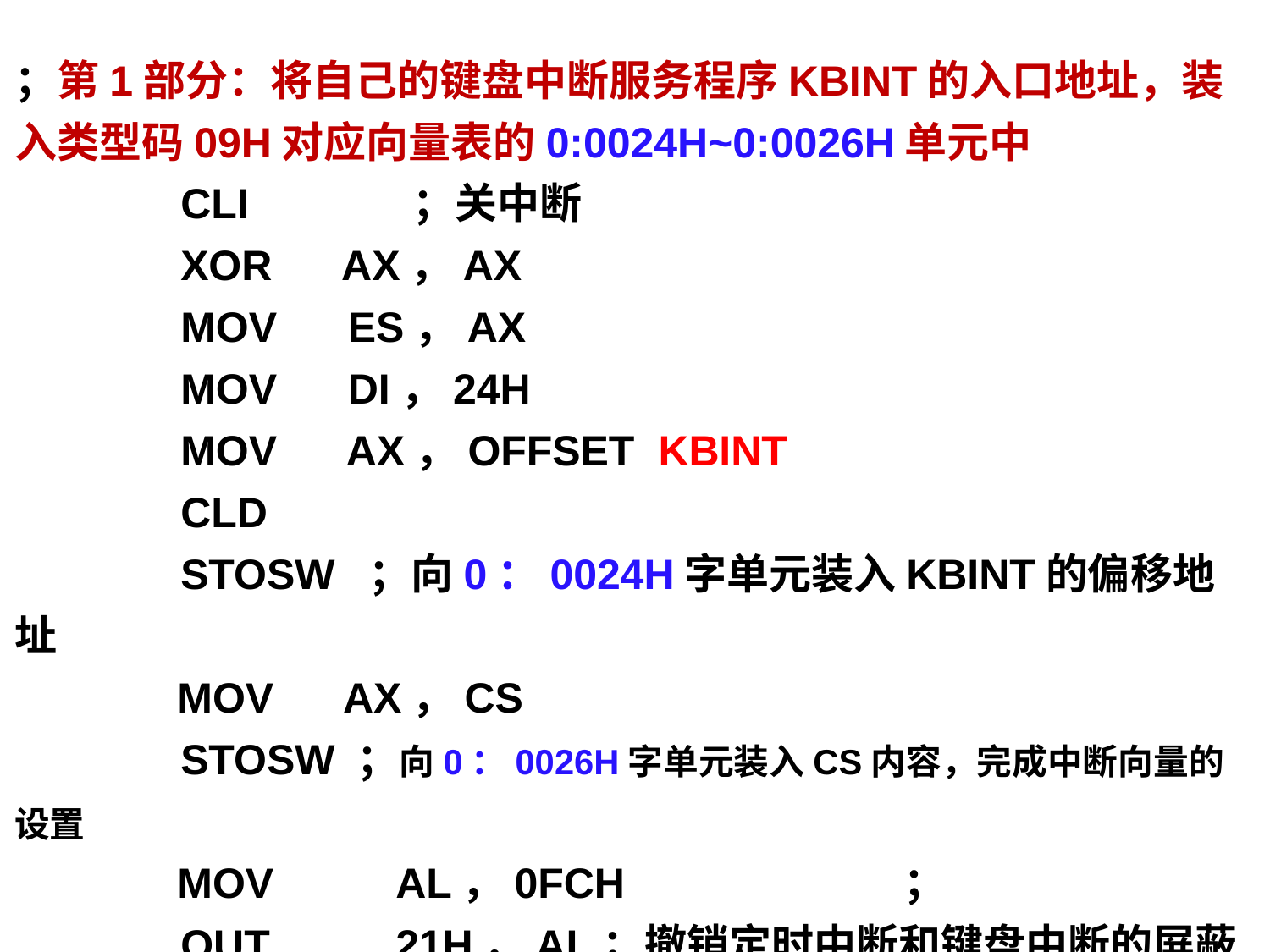

；第1部分：将自己的键盘中断服务程序KBINT的入口地址，装入类型码09H对应向量表的0:0024H~0:0026H单元中
              CLI             ；关中断
              XOR      AX，AX
              MOV      ES，AX
              MOV      DI，24H
              MOV      AX，OFFSET  KBINT
              CLD
              STOSW  ；向0：0024H字单元装入KBINT的偏移地址
	   MOV      AX，CS
              STOSW ；向0：0026H字单元装入CS内容，完成中断向量的设置
	   MOV   	AL，0FCH			；
              OUT    	21H，AL；撤销定时中断和键盘中断的屏蔽
202